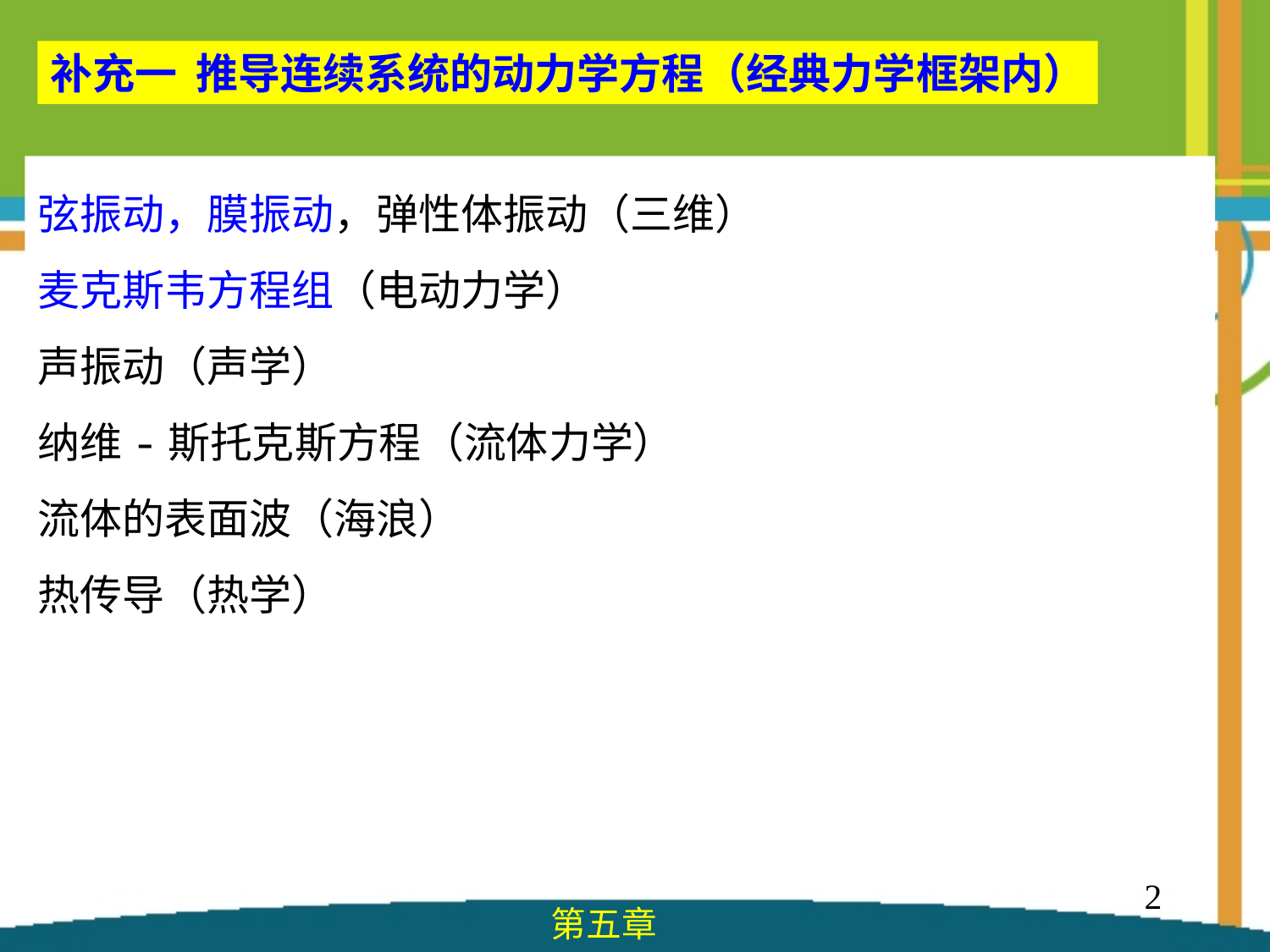

补充一  推导连续系统的动力学方程（经典力学框架内）

弦振动，膜振动，弹性体振动（三维）
麦克斯韦方程组（电动力学）
声振动（声学）
纳维-斯托克斯方程（流体力学）
流体的表面波（海浪）
热传导（热学）
2